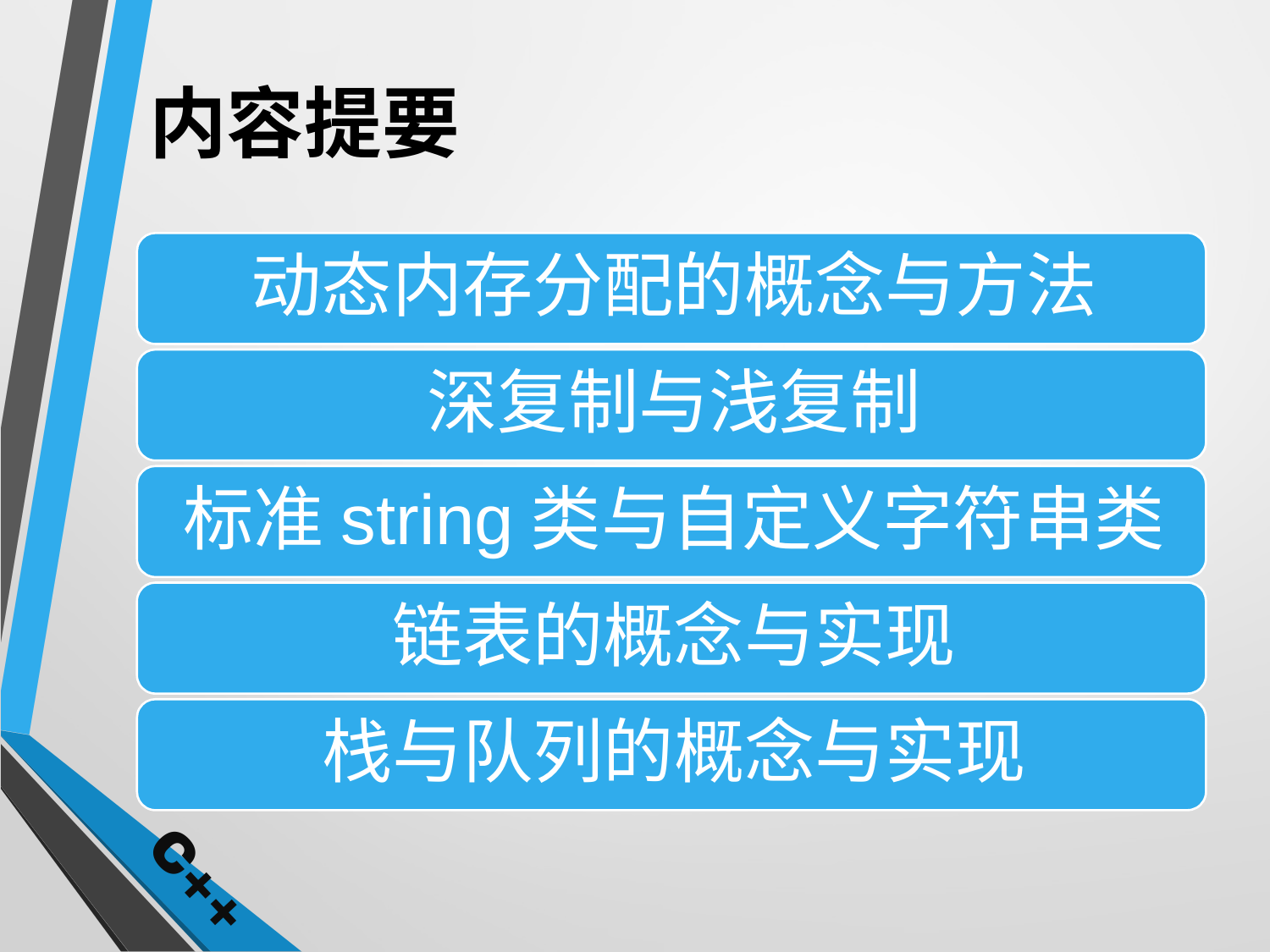

# 内容提要
动态内存分配的概念与方法
深复制与浅复制
标准string类与自定义字符串类
链表的概念与实现
栈与队列的概念与实现